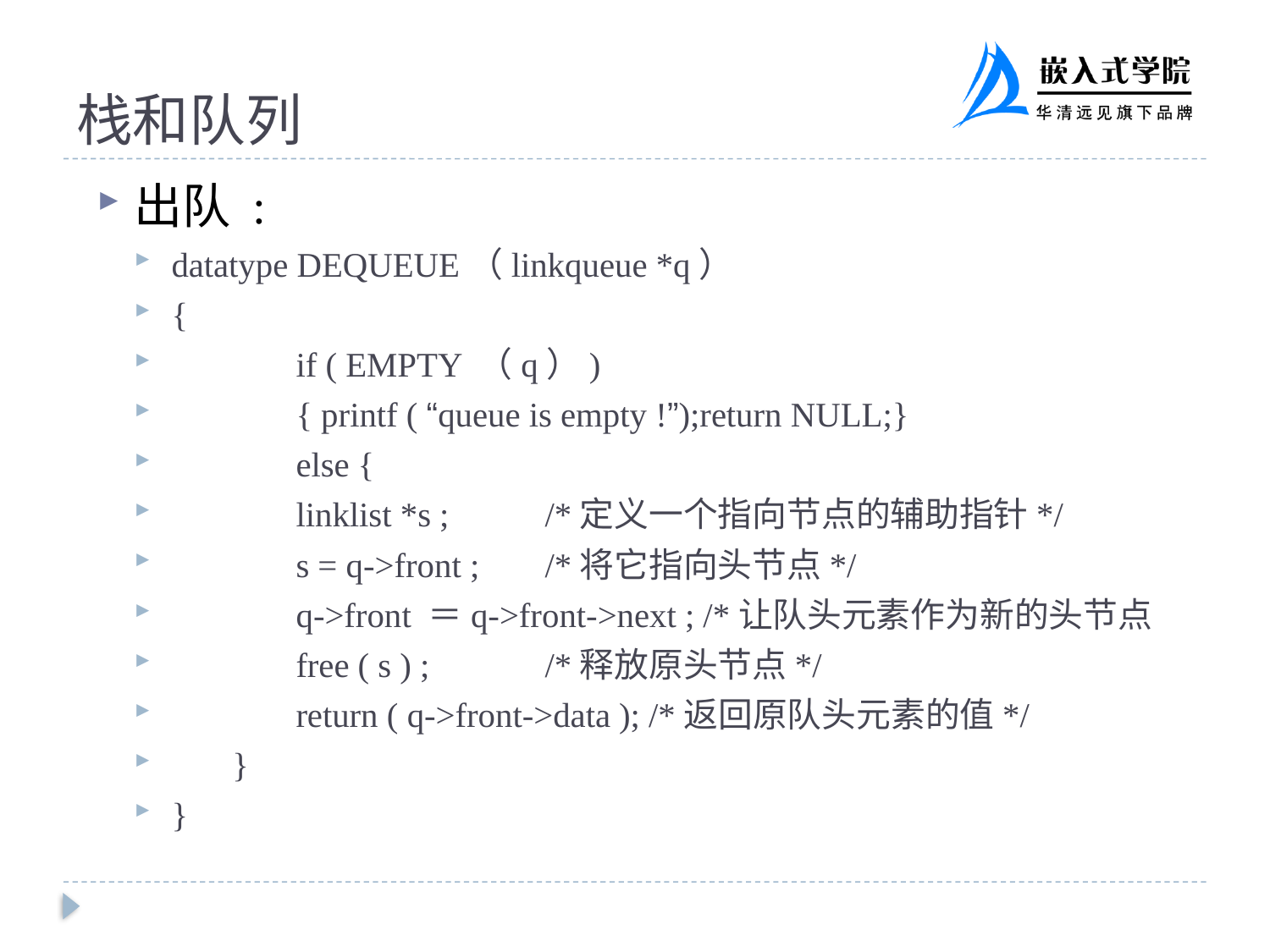

# 栈和队列
出队 :
datatype DEQUEUE（linkqueue *q）
{
	if ( EMPTY （q）)
	{ printf ( “queue is empty !”);return NULL;}
	else {
		linklist *s ;	/*定义一个指向节点的辅助指针*/
		s = q->front ; 	/*将它指向头节点*/
		q->front ＝q->front->next ; /*让队头元素作为新的头节点
		free ( s ) ; 	/*释放原头节点*/
		return ( q->front->data ); /*返回原队头元素的值*/
       }
}
111